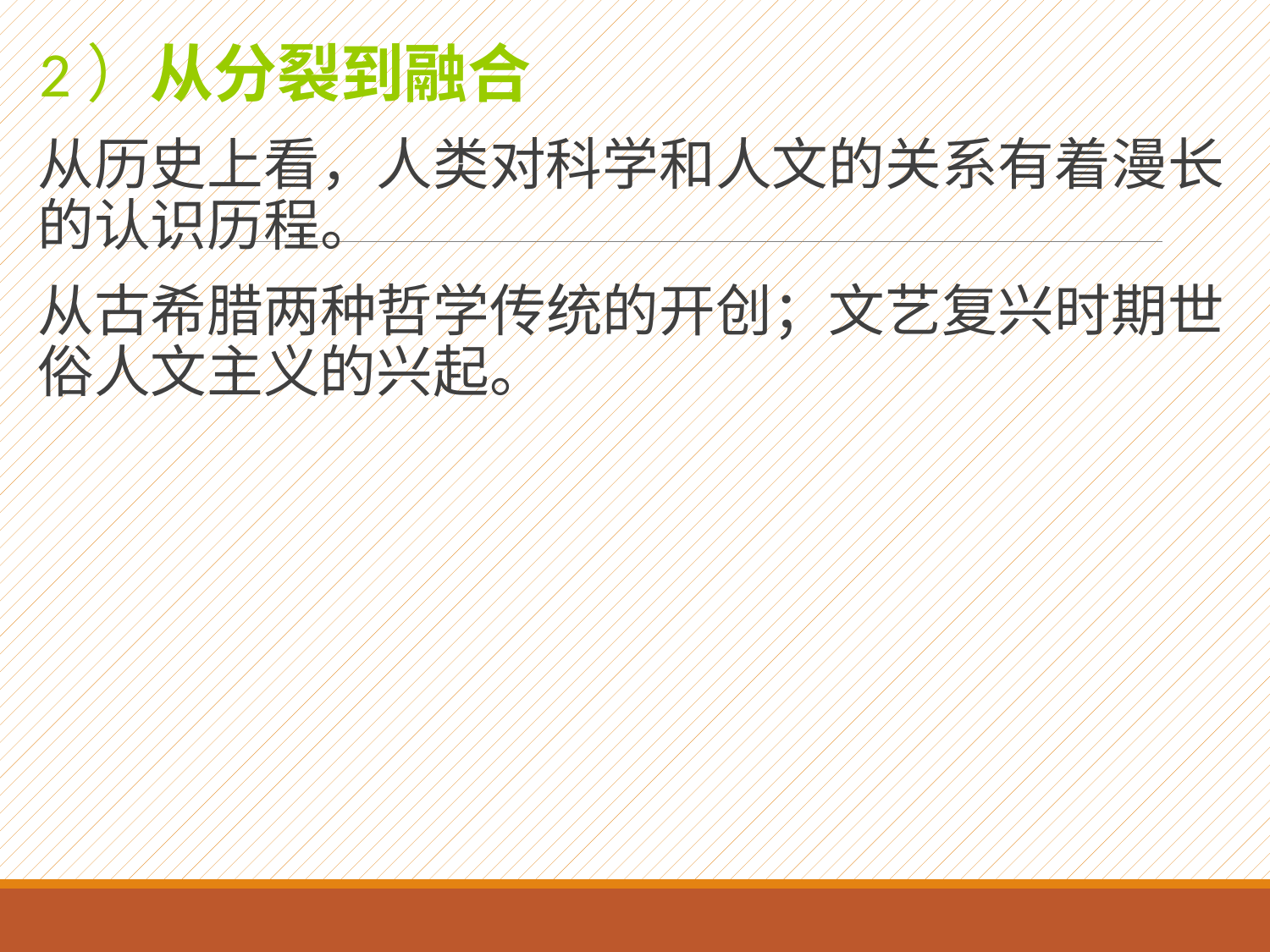

2）从分裂到融合
从历史上看，人类对科学和人文的关系有着漫长的认识历程。
从古希腊两种哲学传统的开创；文艺复兴时期世俗人文主义的兴起。